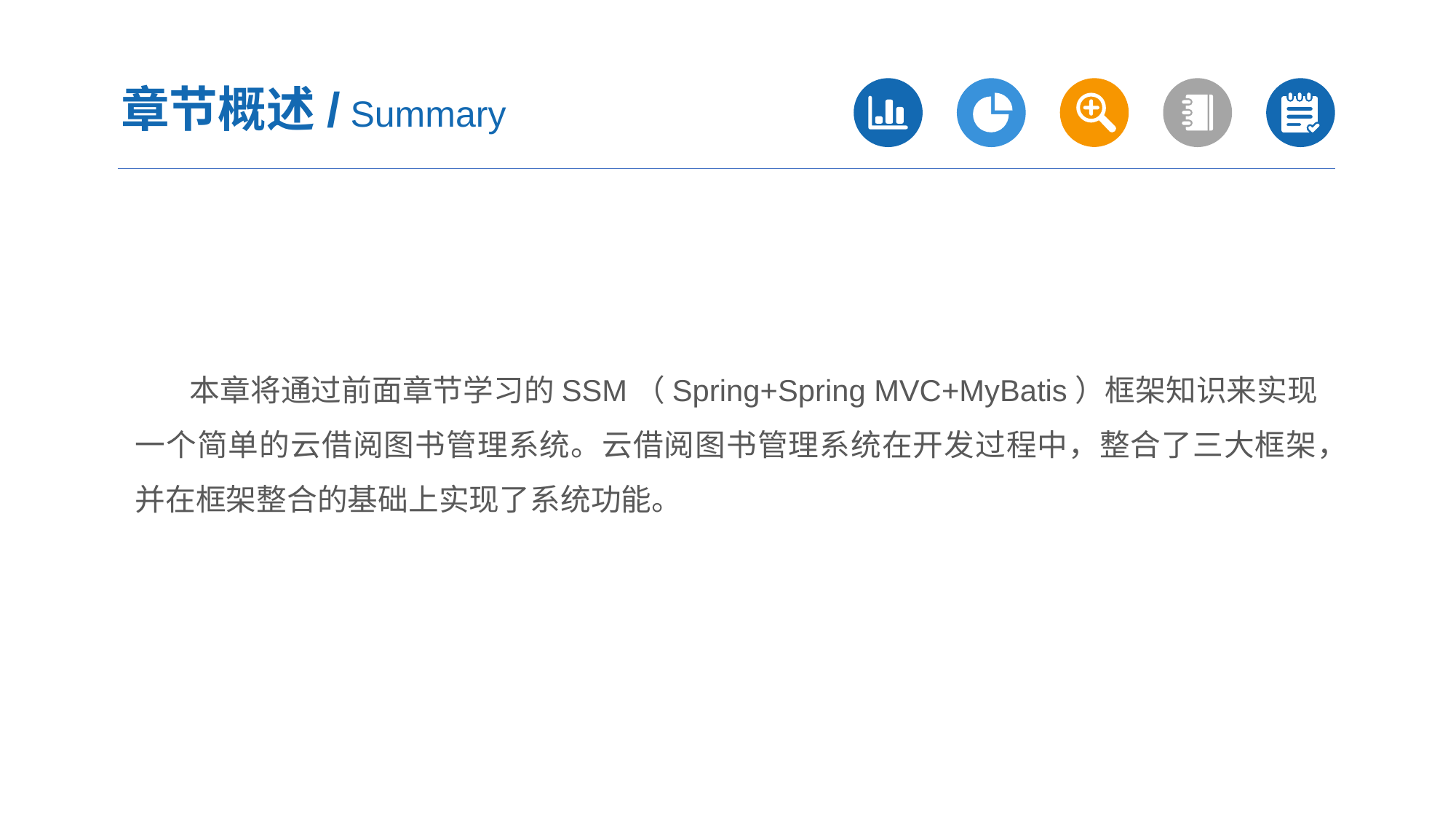

章节概述/ Summary
       本章将通过前面章节学习的SSM（Spring+Spring MVC+MyBatis）框架知识来实现一个简单的云借阅图书管理系统。云借阅图书管理系统在开发过程中，整合了三大框架，并在框架整合的基础上实现了系统功能。